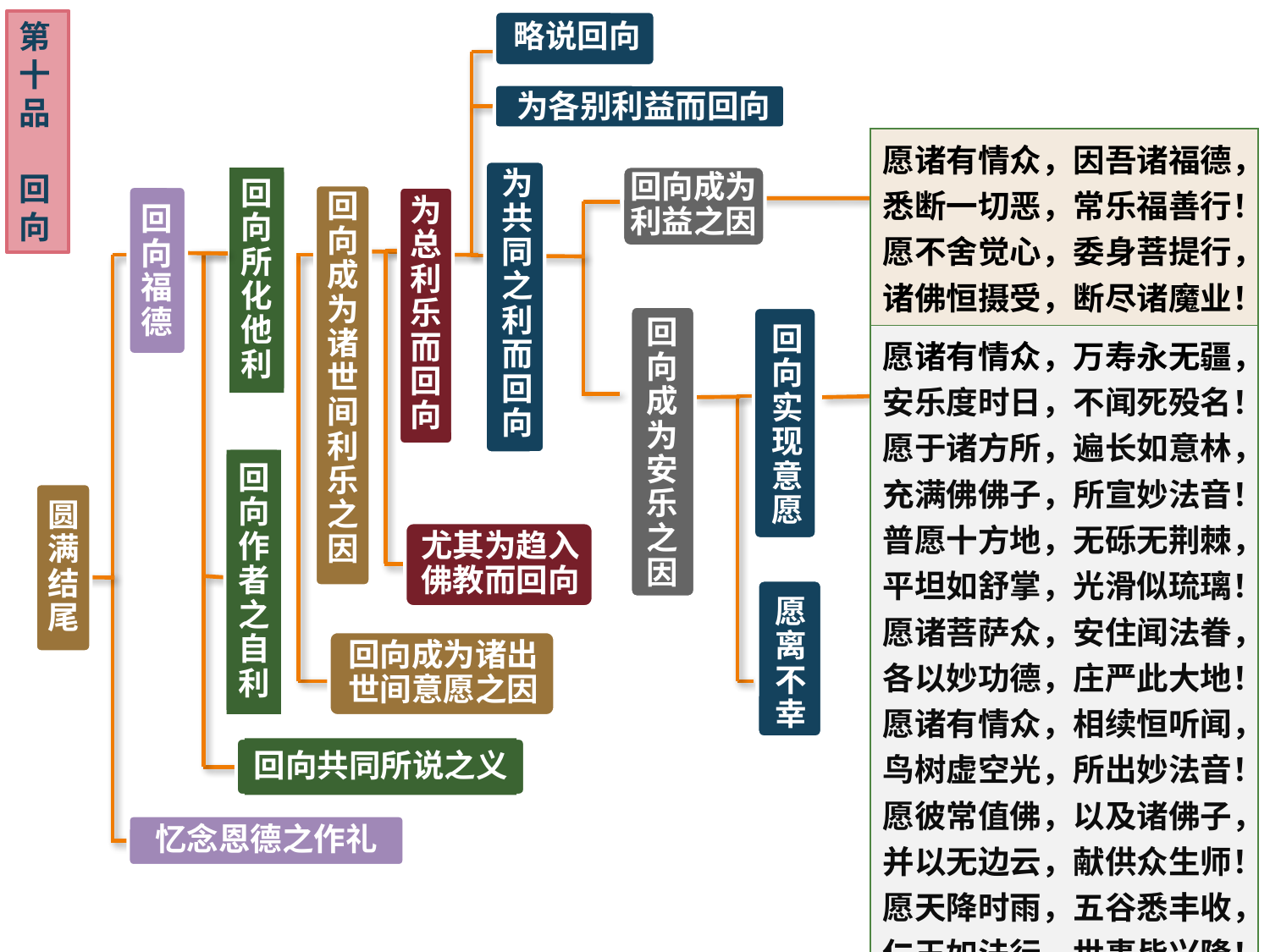

第十品

回向

略说回向

为各别利益而回向
| 愿诸有情众，因吾诸福德，悉断一切恶，常乐福善行！ 愿不舍觉心，委身菩提行， 诸佛恒摄受，断尽诸魔业！ |
| --- |
| 愿诸有情众，万寿永无疆， 安乐度时日，不闻死殁名！ 愿于诸方所，遍长如意林， 充满佛佛子，所宣妙法音！ 普愿十方地，无砾无荆棘， 平坦如舒掌，光滑似琉璃！ 愿诸菩萨众，安住闻法眷， 各以妙功德，庄严此大地！ 愿诸有情众，相续恒听闻， 鸟树虚空光，所出妙法音！ 愿彼常值佛，以及诸佛子， 并以无边云，献供众生师！ 愿天降时雨，五谷悉丰收， 仁王如法行，世事皆兴隆！ 愿药具速效，咒语咸灵验， 空行罗刹等，悉具慈悲心！ |
为共同之利而回向

回向所化他利

回向成为利益之因

回向成为诸世间利乐之因

回向福德

为总利乐而回向

回向成为安乐之因

回向实现意愿

回向作者之自利

圆满结尾
尤其为趋入佛教而回向

愿离不幸

回向成为诸出世间意愿之因

回向共同所说之义
忆念恩德之作礼